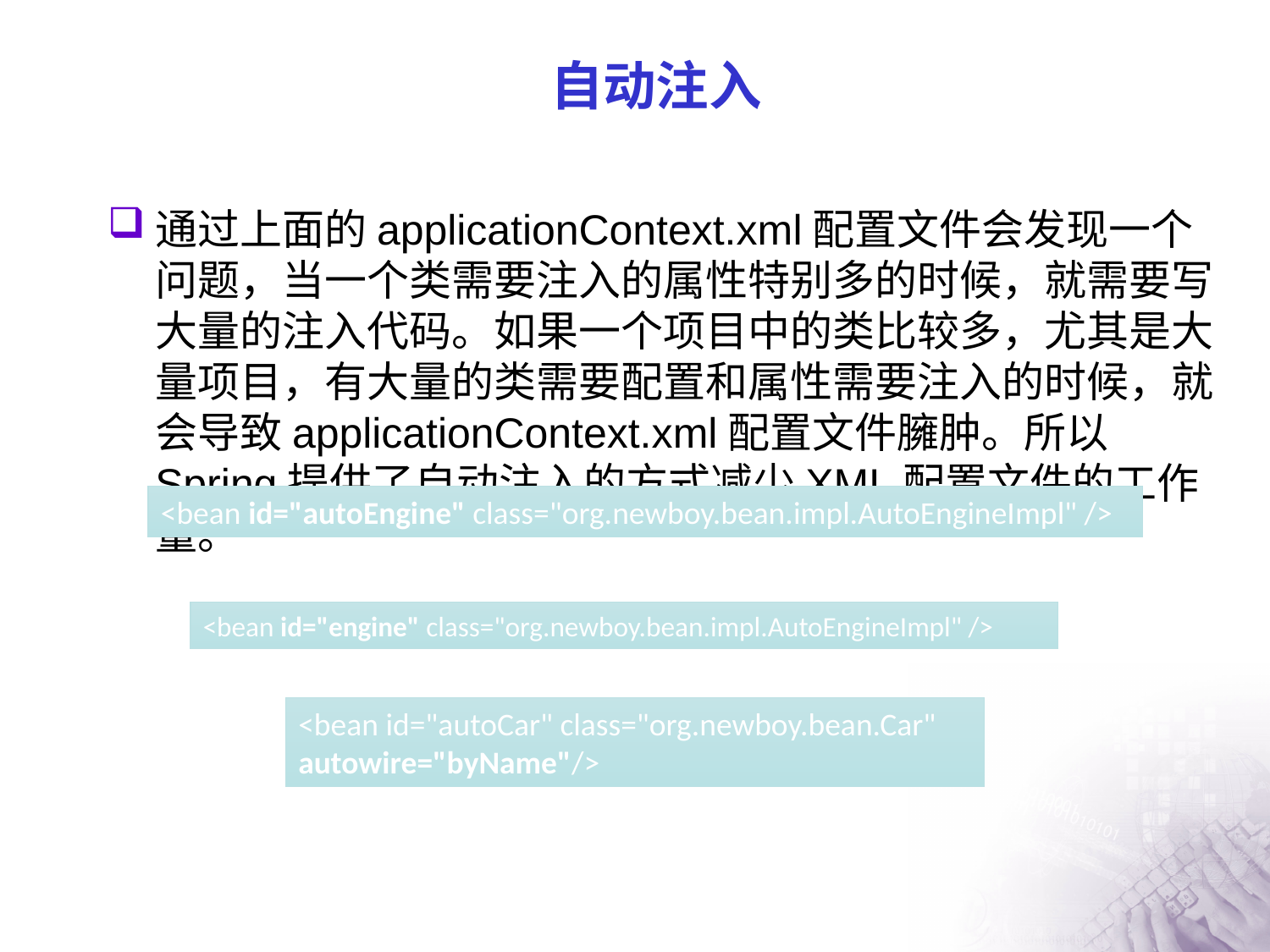

# 自动注入
通过上面的applicationContext.xml配置文件会发现一个问题，当一个类需要注入的属性特别多的时候，就需要写大量的注入代码。如果一个项目中的类比较多，尤其是大量项目，有大量的类需要配置和属性需要注入的时候，就会导致applicationContext.xml配置文件臃肿。所以Spring提供了自动注入的方式减少XML配置文件的工作量。
<bean id="autoEngine" class="org.newboy.bean.impl.AutoEngineImpl" />
<bean id="engine" class="org.newboy.bean.impl.AutoEngineImpl" />
<bean id="autoCar" class="org.newboy.bean.Car" autowire="byName"/>